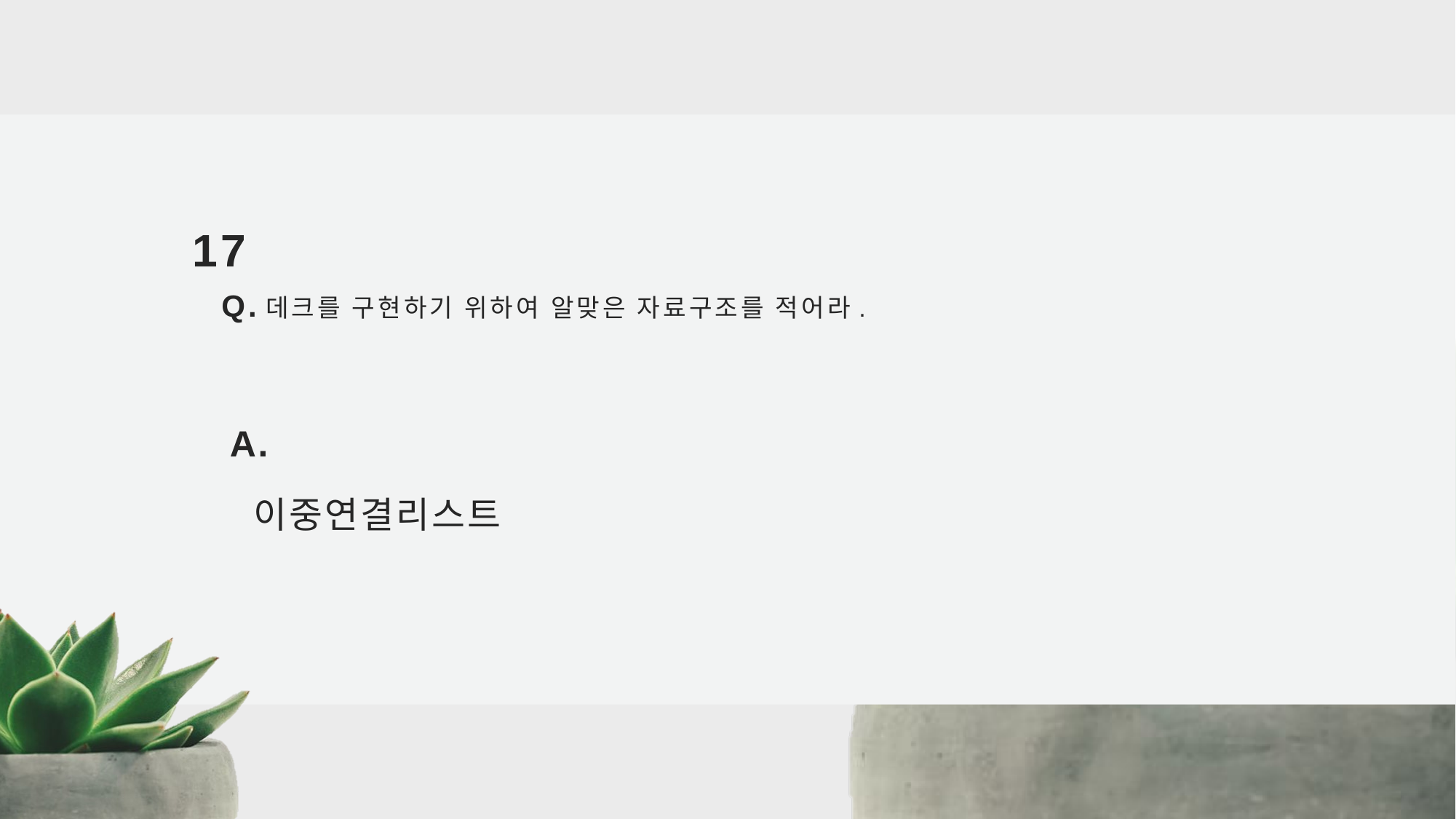

# 17 Q.데크를 구현하기 위하여 알맞은 자료구조를 적어라.
   A.
     이중연결리스트